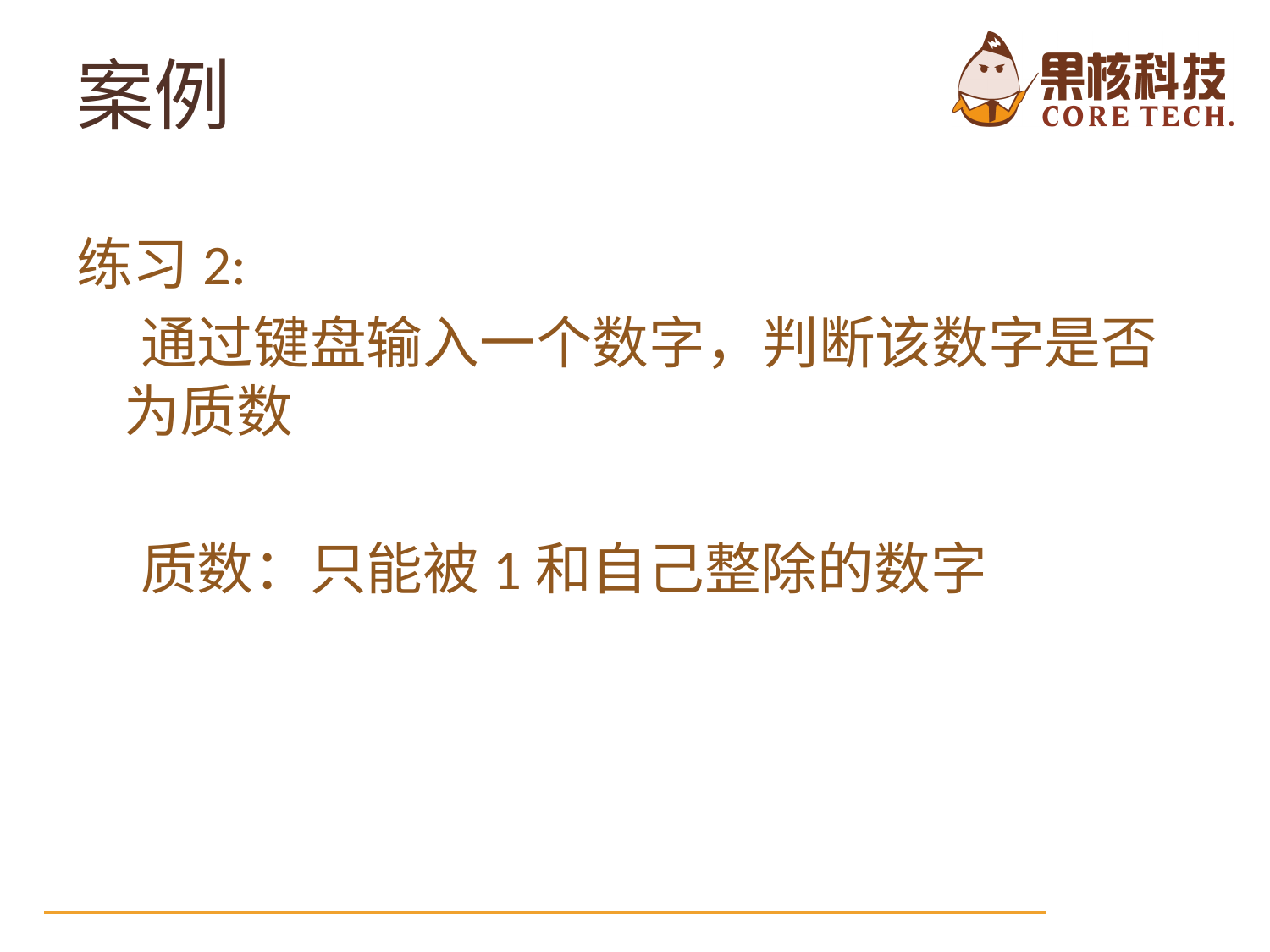

案例
练习2:
    通过键盘输入一个数字，判断该数字是否为质数

    质数：只能被1和自己整除的数字